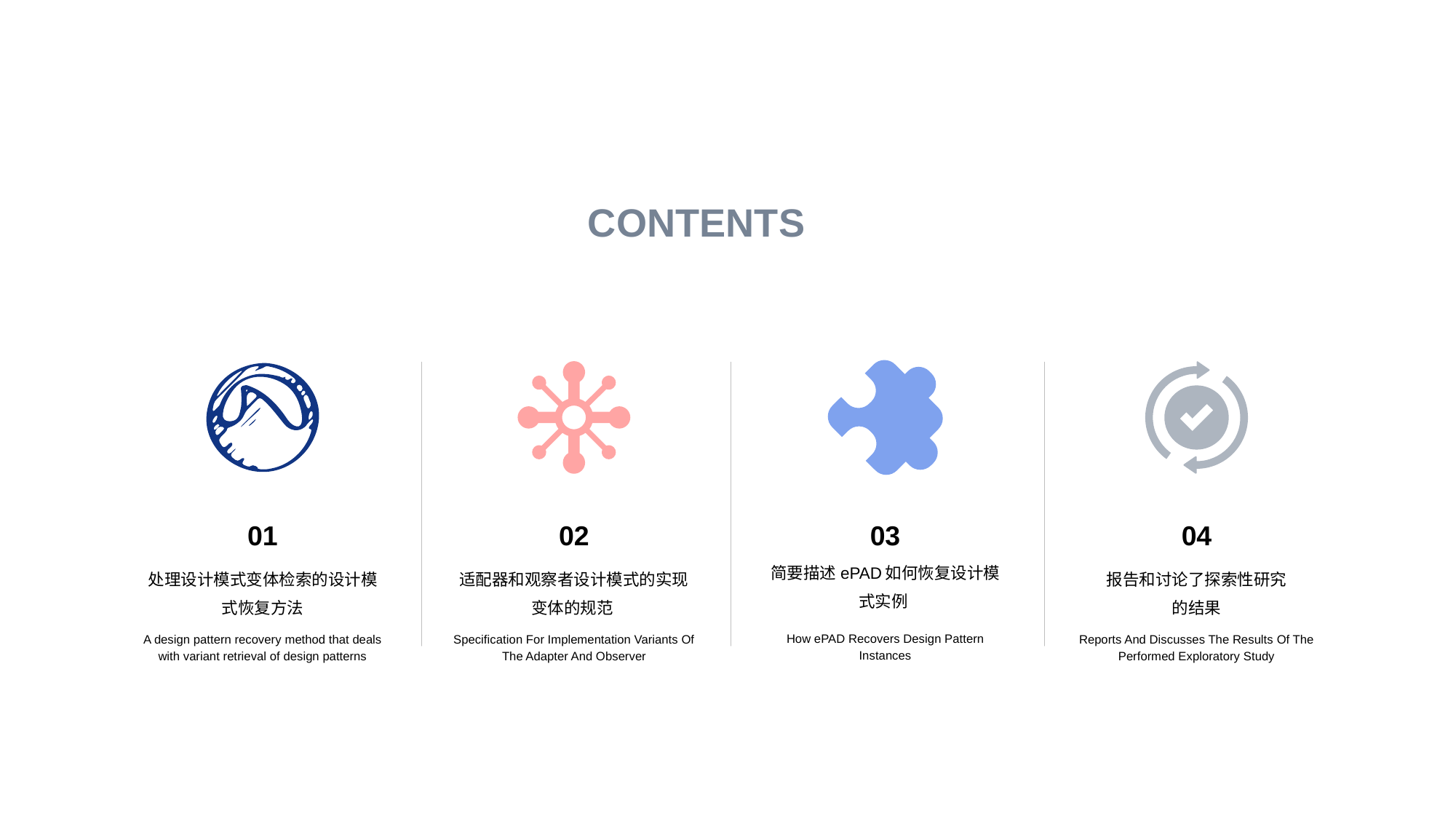

CONTENTS

03
简要描述ePAD如何恢复设计模式实例
How ePAD Recovers Design Pattern Instances

04
报告和讨论了探索性研究
的结果
Reports And Discusses The Results Of The Performed Exploratory Study

02
适配器和观察者设计模式的实现变体的规范
Specification For Implementation Variants Of The Adapter And Observer

01
处理设计模式变体检索的设计模式恢复方法
A design pattern recovery method that deals with variant retrieval of design patterns